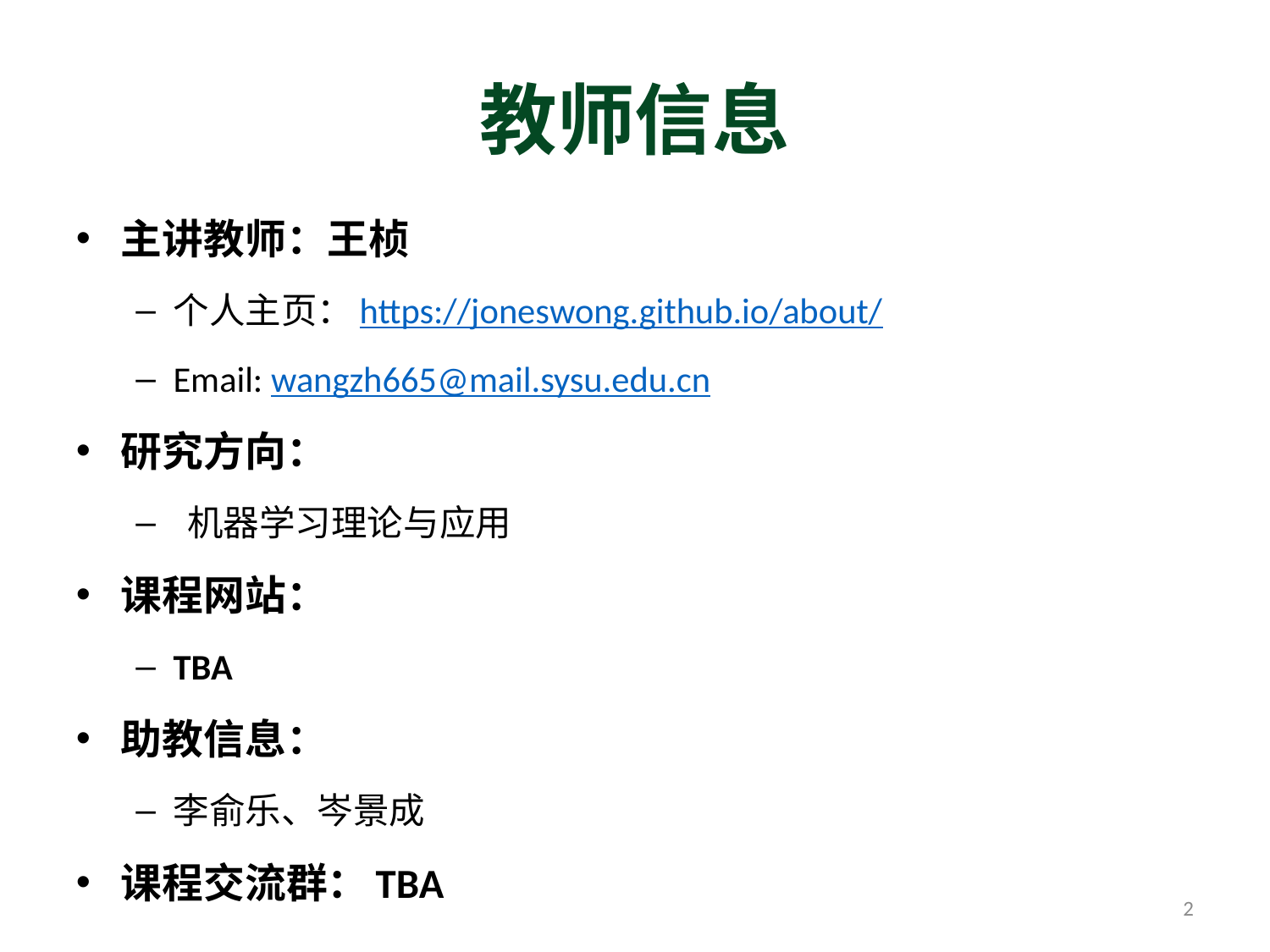

# 教师信息
主讲教师：王桢
个人主页：https://joneswong.github.io/about/
Email: wangzh665@mail.sysu.edu.cn
研究方向：
 机器学习理论与应用
课程网站：
TBA
助教信息：
李俞乐、岑景成
课程交流群：TBA
2